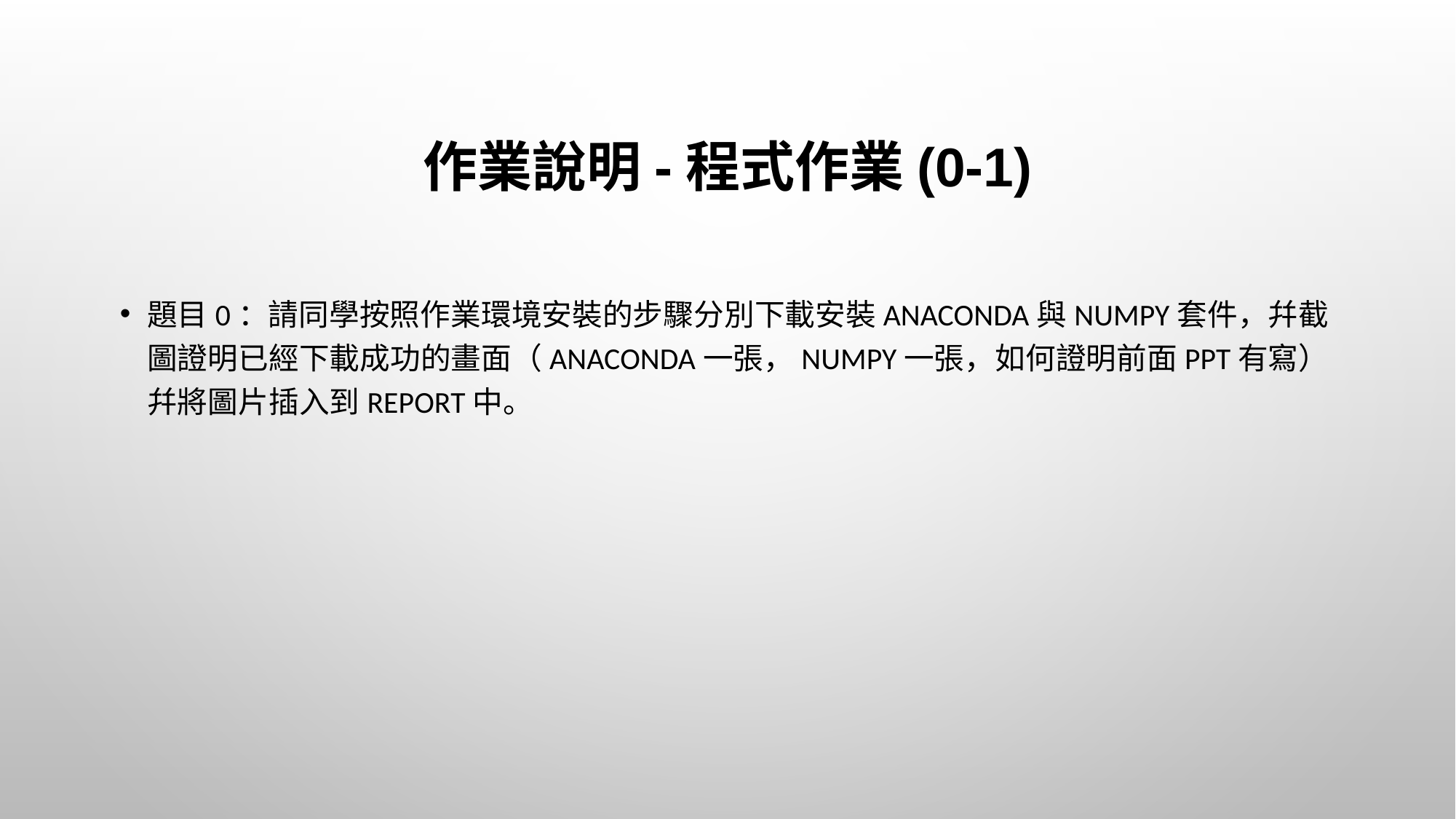

# 作業說明-程式作業(0-1)
題目0：請同學按照作業環境安裝的步驟分別下載安裝anaconda與numpy套件，幷截圖證明已經下載成功的畫面（anaconda一張，numpy一張，如何證明前面PPT有寫）幷將圖片插入到report中。